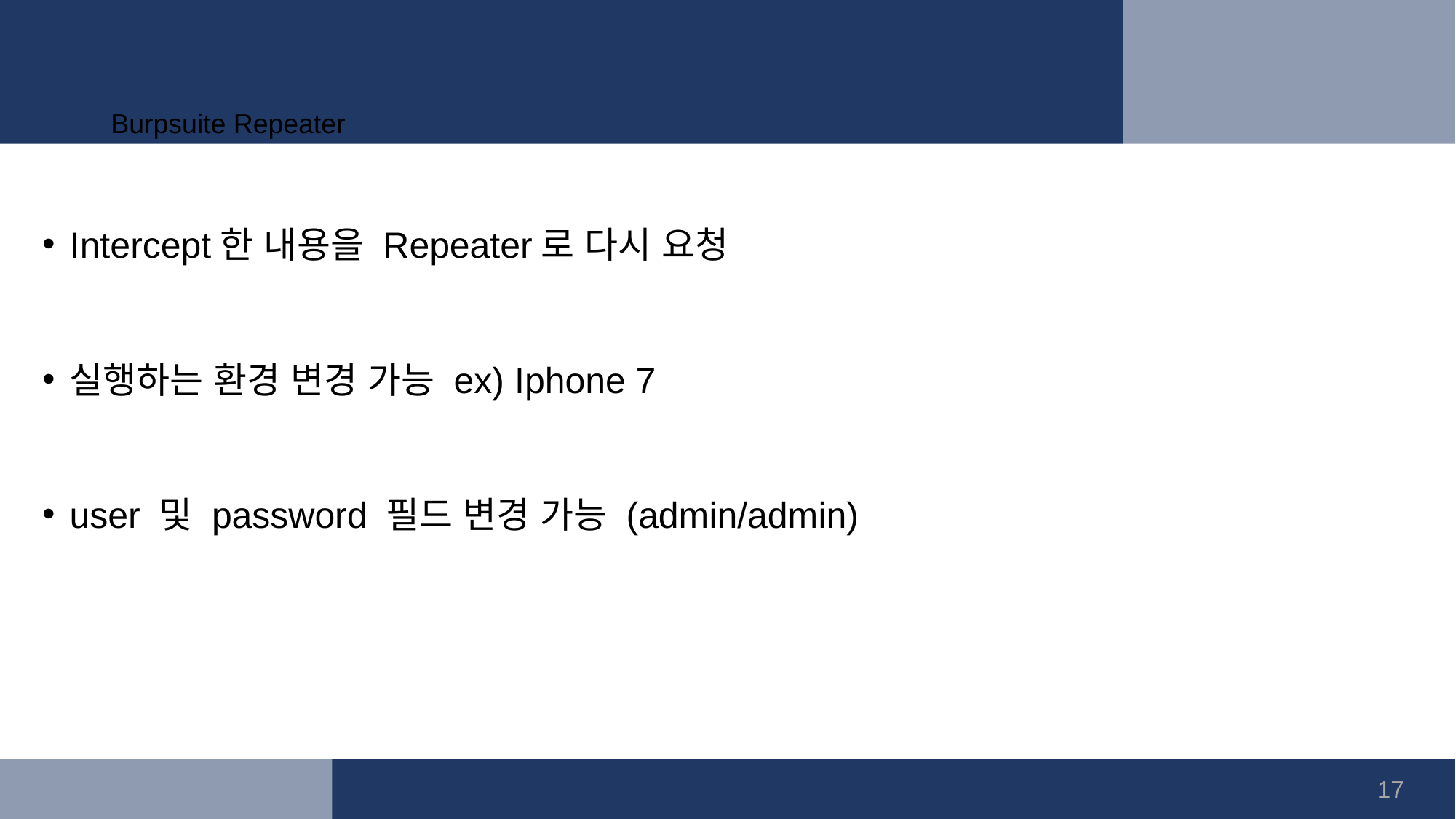

# Burpsuite Repeater
Intercept한 내용을 Repeater로 다시 요청

실행하는 환경 변경 가능 ex) Iphone 7

user 및 password 필드 변경 가능 (admin/admin)
17